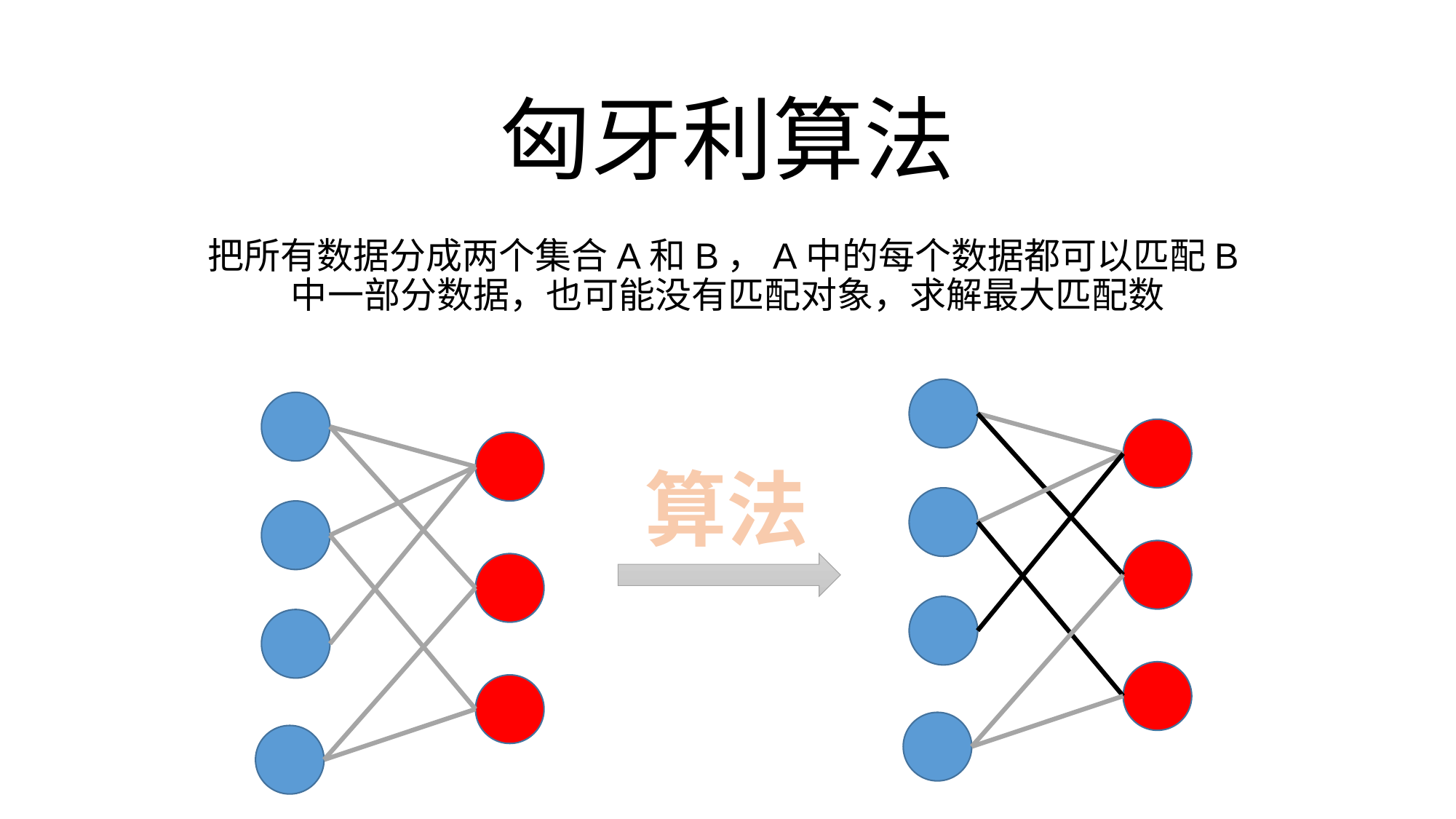

# 匈牙利算法
把所有数据分成两个集合A和B，A中的每个数据都可以匹配B中一部分数据，也可能没有匹配对象，求解最大匹配数

算法